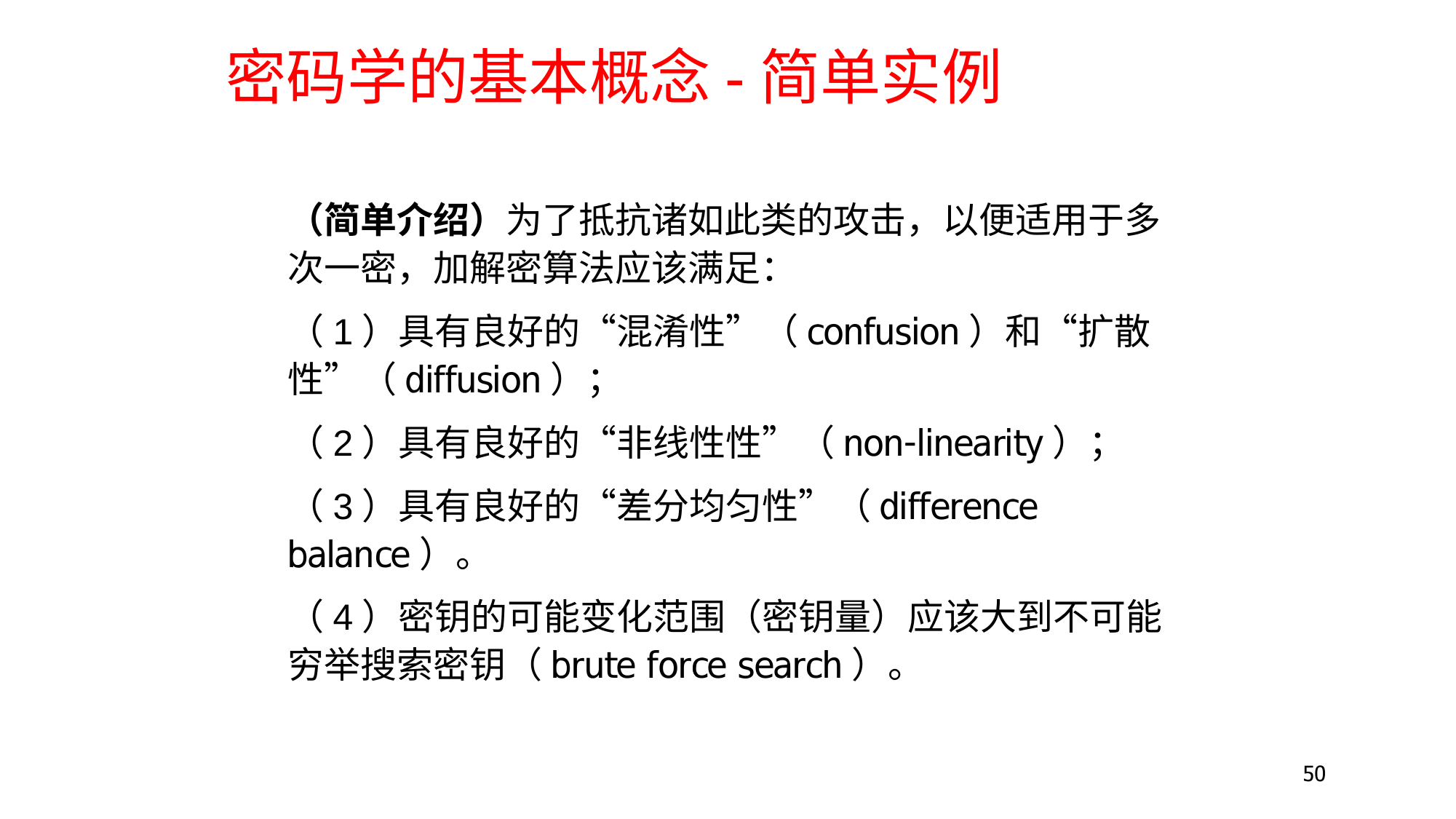

# 密码学的基本概念-简单实例
（简单介绍）为了抵抗诸如此类的攻击，以便适用于多次一密，加解密算法应该满足：
（1）具有良好的“混淆性”（confusion）和“扩散性”（diffusion）；
（2）具有良好的“非线性性”（non-linearity）；
（3）具有良好的“差分均匀性”（difference balance）。
（4）密钥的可能变化范围（密钥量）应该大到不可能穷举搜索密钥（brute force search）。
50